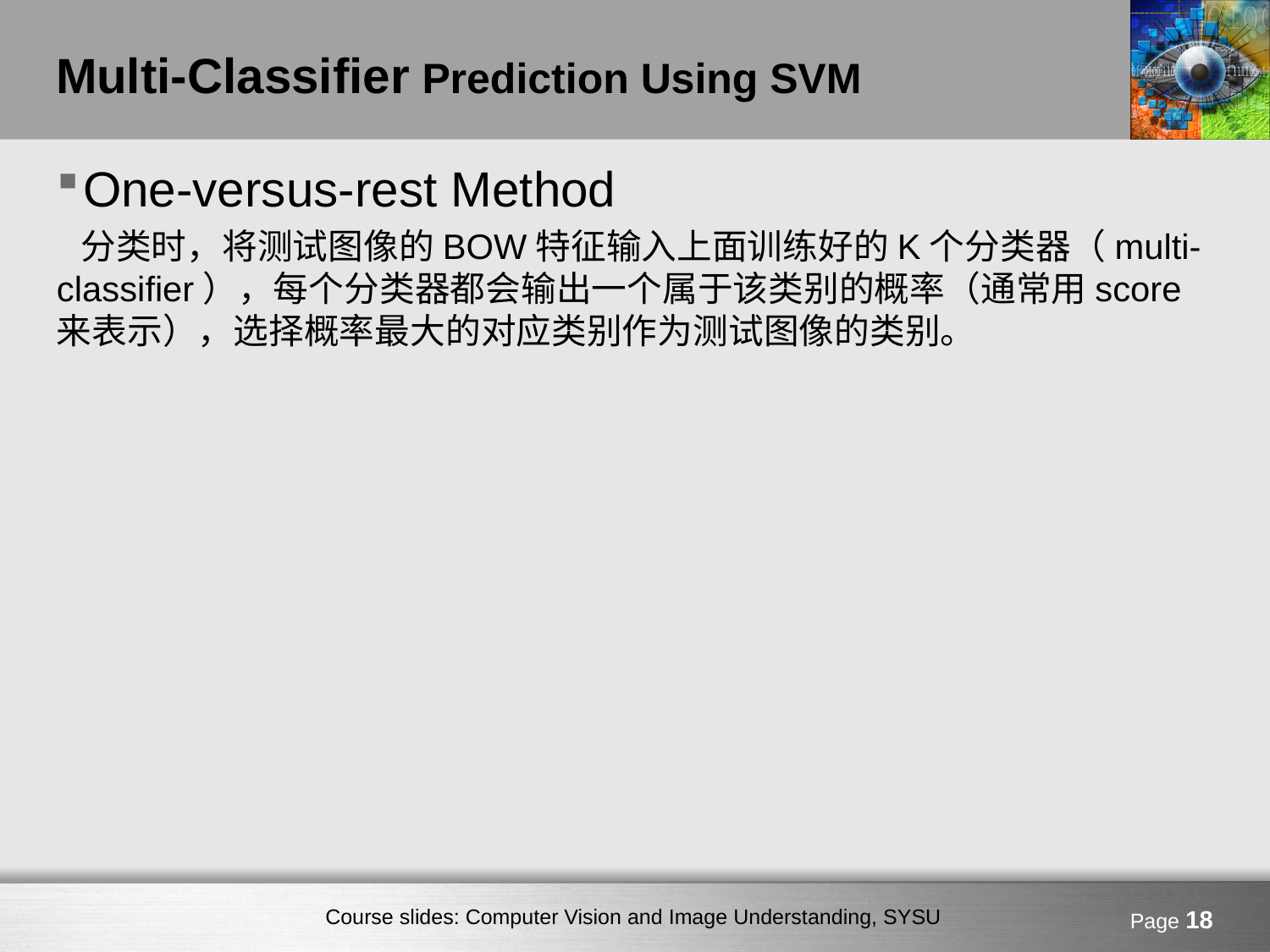

# Multi-Classifier Prediction Using SVM
One-versus-rest Method
  分类时，将测试图像的BOW特征输入上面训练好的K个分类器（multi-classifier），每个分类器都会输出一个属于该类别的概率（通常用score来表示），选择概率最大的对应类别作为测试图像的类别。

Page 18